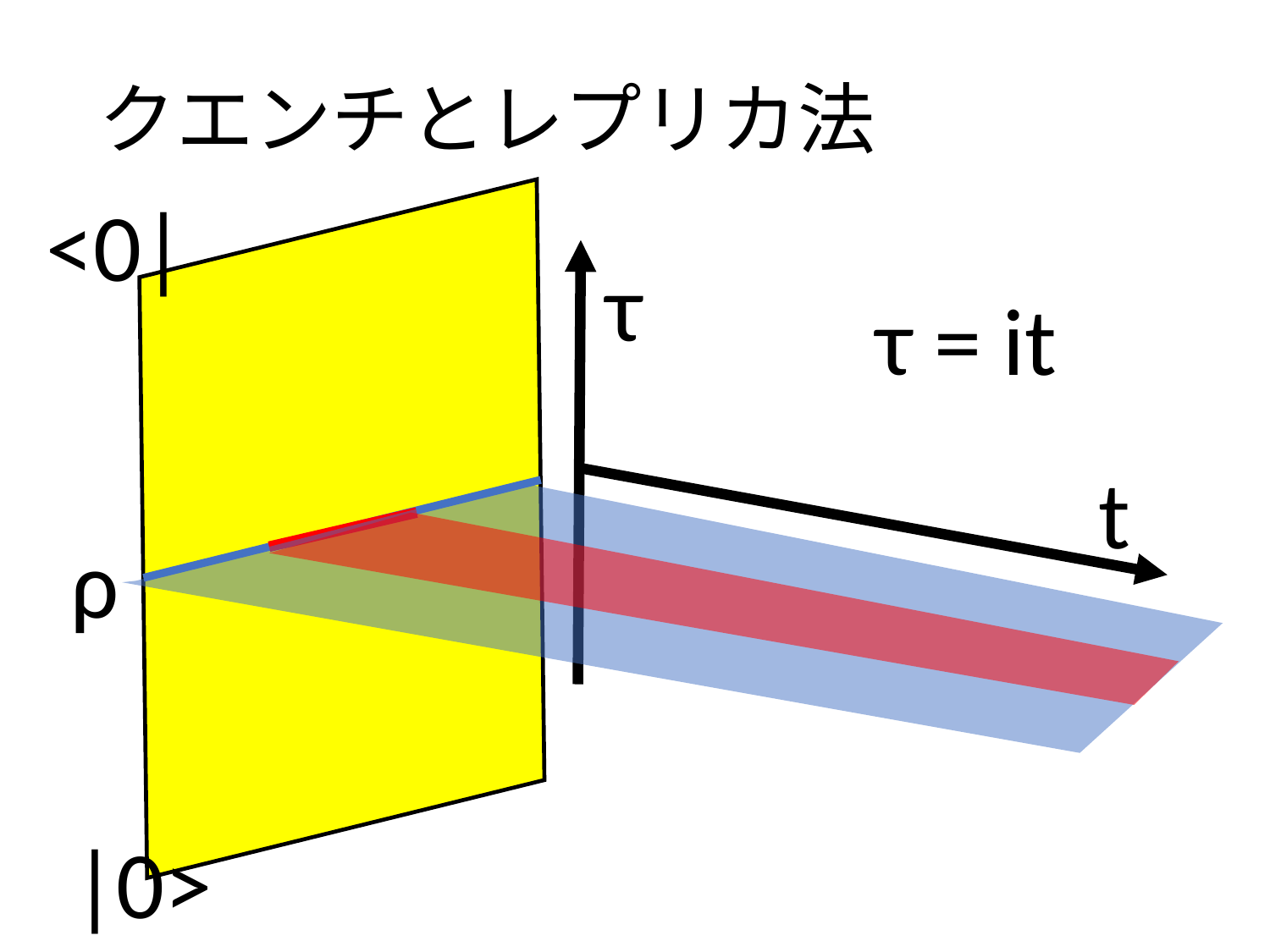

# クエンチとレプリカ法
<0|

τ
τ = it
t

ρ
|0>